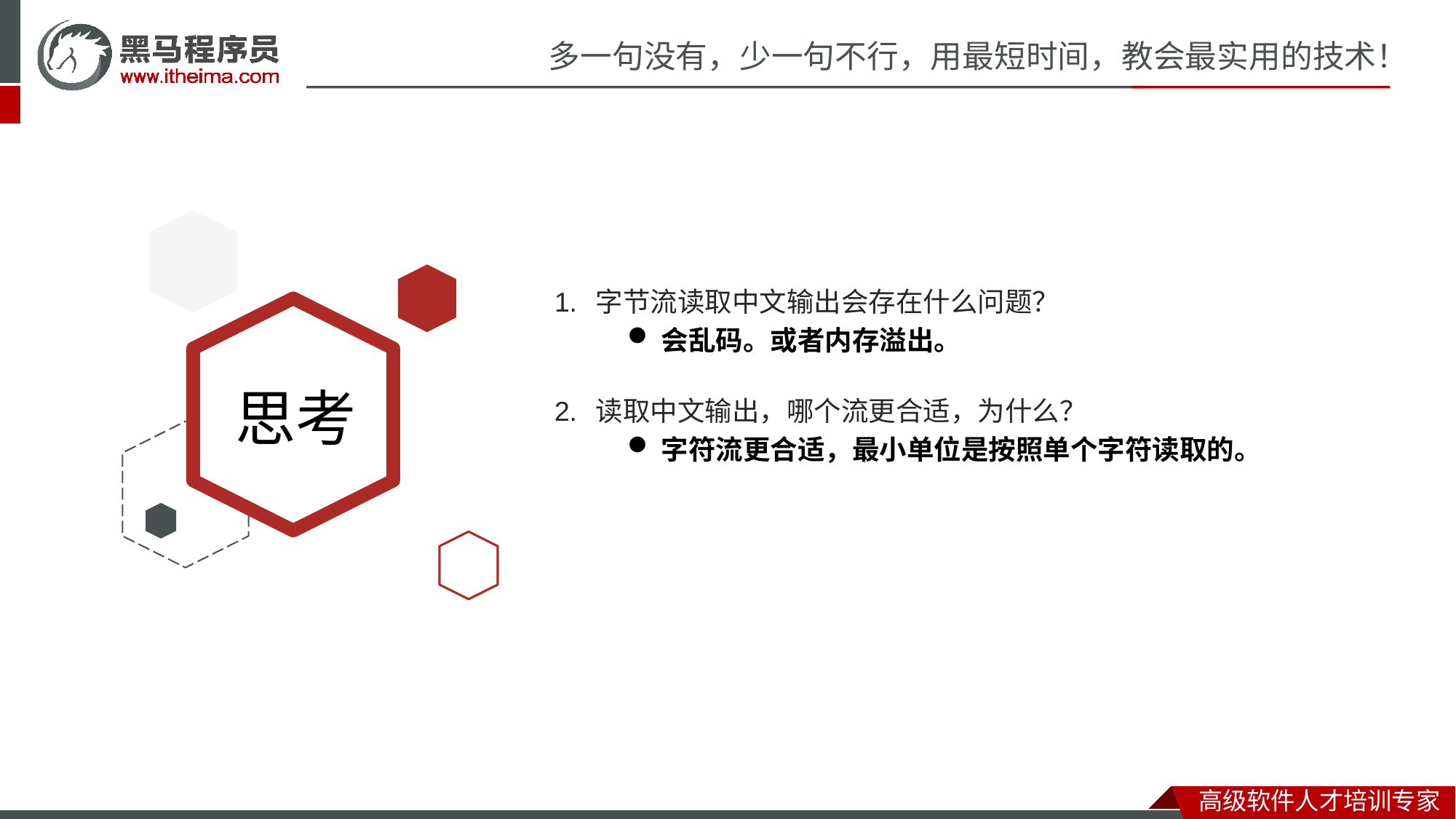

字节流读取中文输出会存在什么问题？
会乱码。或者内存溢出。
读取中文输出，哪个流更合适，为什么？
字符流更合适，最小单位是按照单个字符读取的。